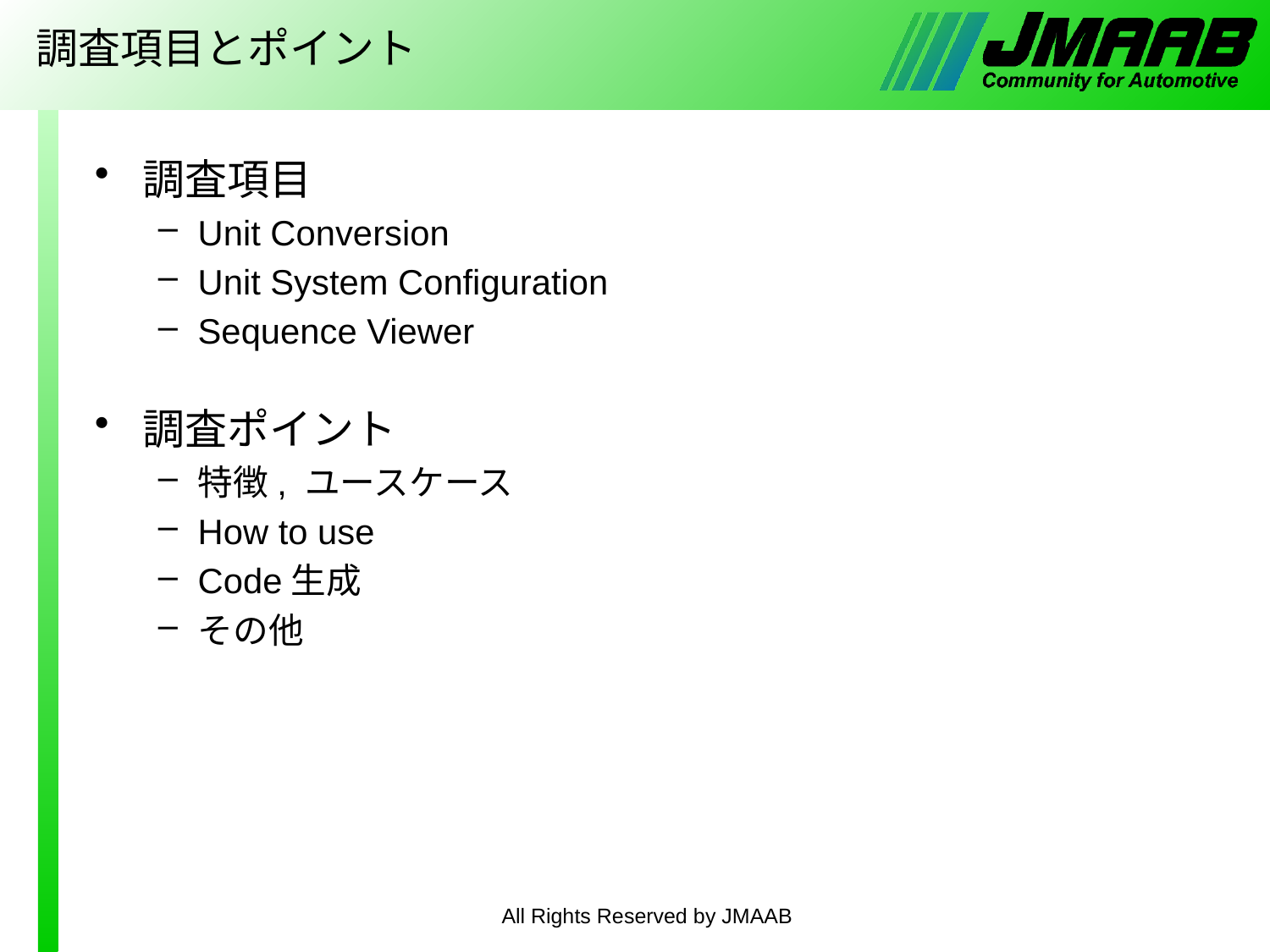

# 調査項目とポイント
調査項目
Unit Conversion​
Unit System Configuration​
Sequence Viewer​
​
調査ポイント
特徴, ユースケース
How to use
Code生成
その他